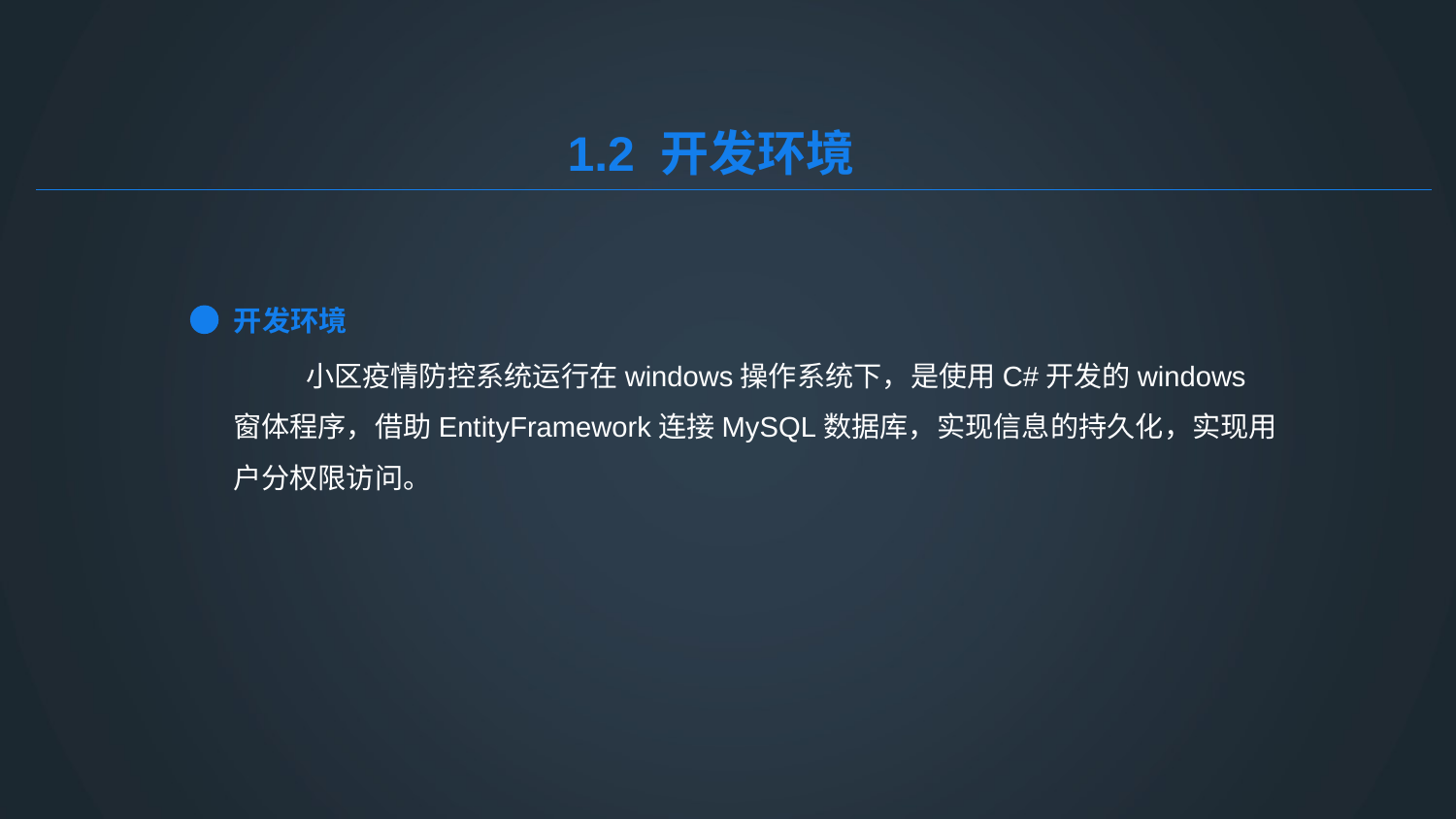

1.2 开发环境
开发环境

小区疫情防控系统运行在windows操作系统下，是使用C#开发的windows窗体程序，借助EntityFramework连接MySQL数据库，实现信息的持久化，实现用户分权限访问。